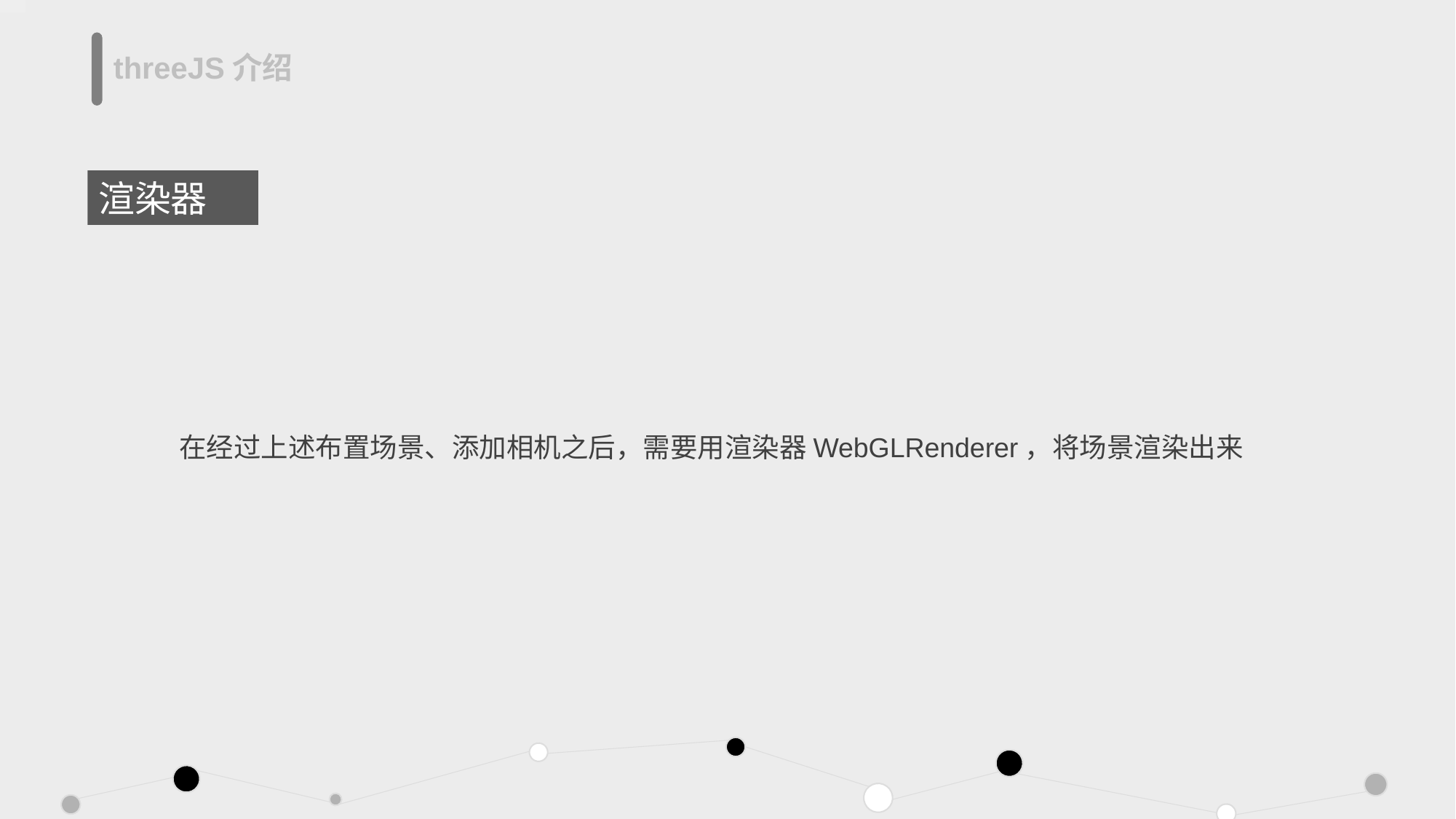

threeJS介绍

渲染器

       在经过上述布置场景、添加相机之后，需要用渲染器WebGLRenderer，将场景渲染出来